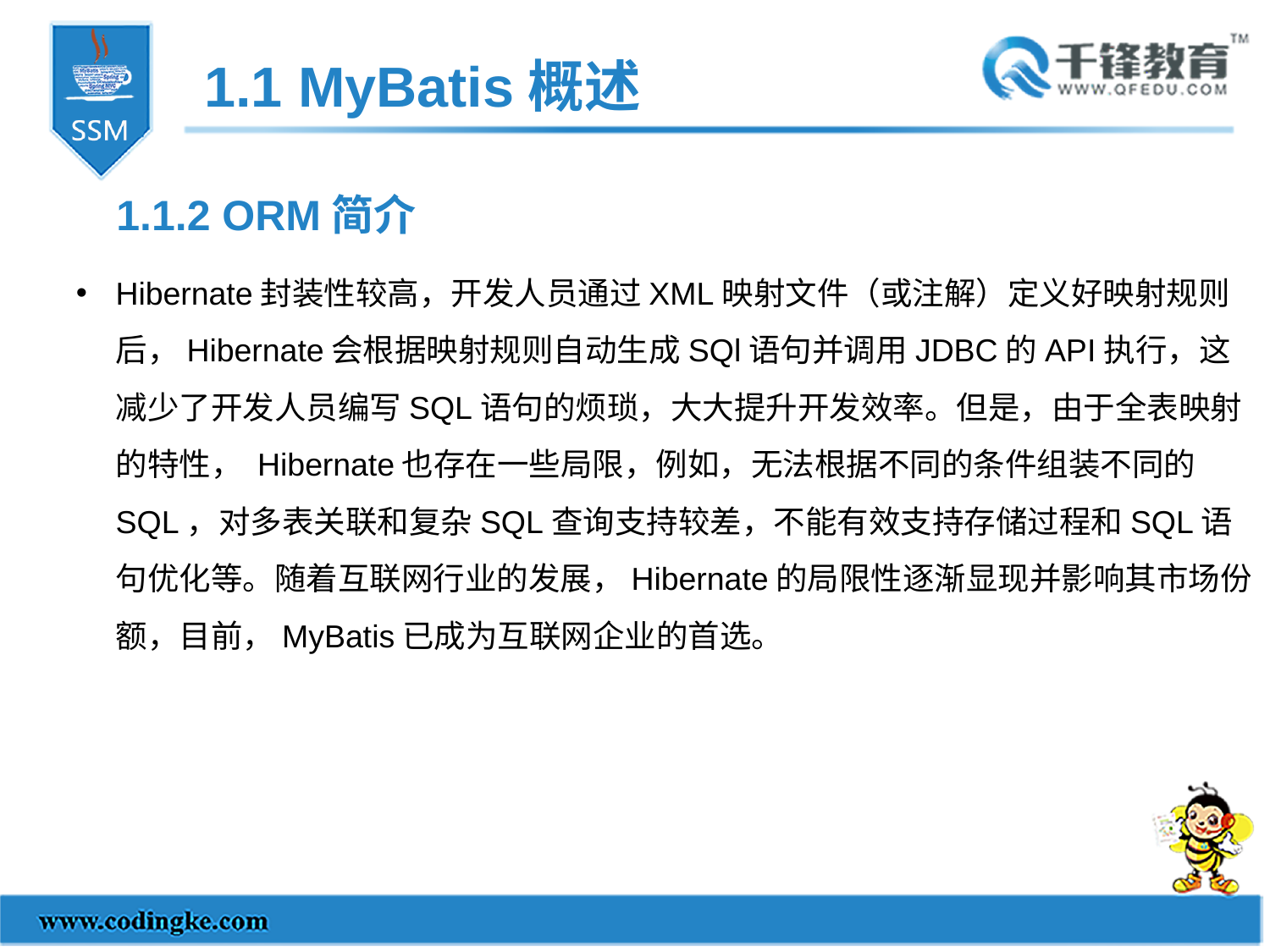

1.1 MyBatis概述
1.1.2 ORM简介
Hibernate封装性较高，开发人员通过XML映射文件（或注解）定义好映射规则后，Hibernate会根据映射规则自动生成SQl语句并调用JDBC的API执行，这减少了开发人员编写SQL语句的烦琐，大大提升开发效率。但是，由于全表映射的特性， Hibernate也存在一些局限，例如，无法根据不同的条件组装不同的SQL，对多表关联和复杂SQL查询支持较差，不能有效支持存储过程和SQL语句优化等。随着互联网行业的发展，Hibernate的局限性逐渐显现并影响其市场份额，目前，MyBatis已成为互联网企业的首选。